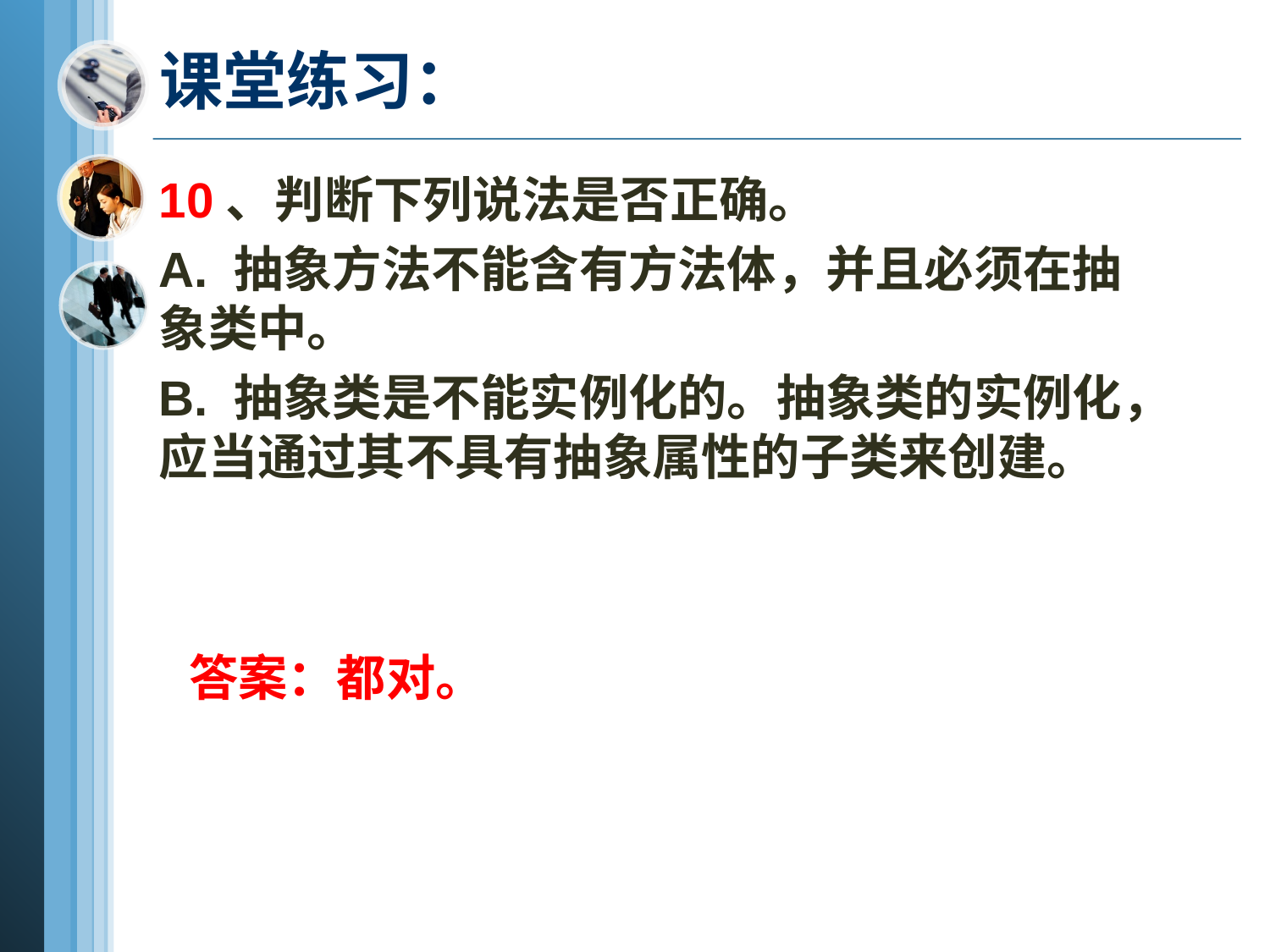

# 课堂练习：
10、判断下列说法是否正确。
A. 抽象方法不能含有方法体，并且必须在抽象类中。
B. 抽象类是不能实例化的。抽象类的实例化，应当通过其不具有抽象属性的子类来创建。
答案：都对。